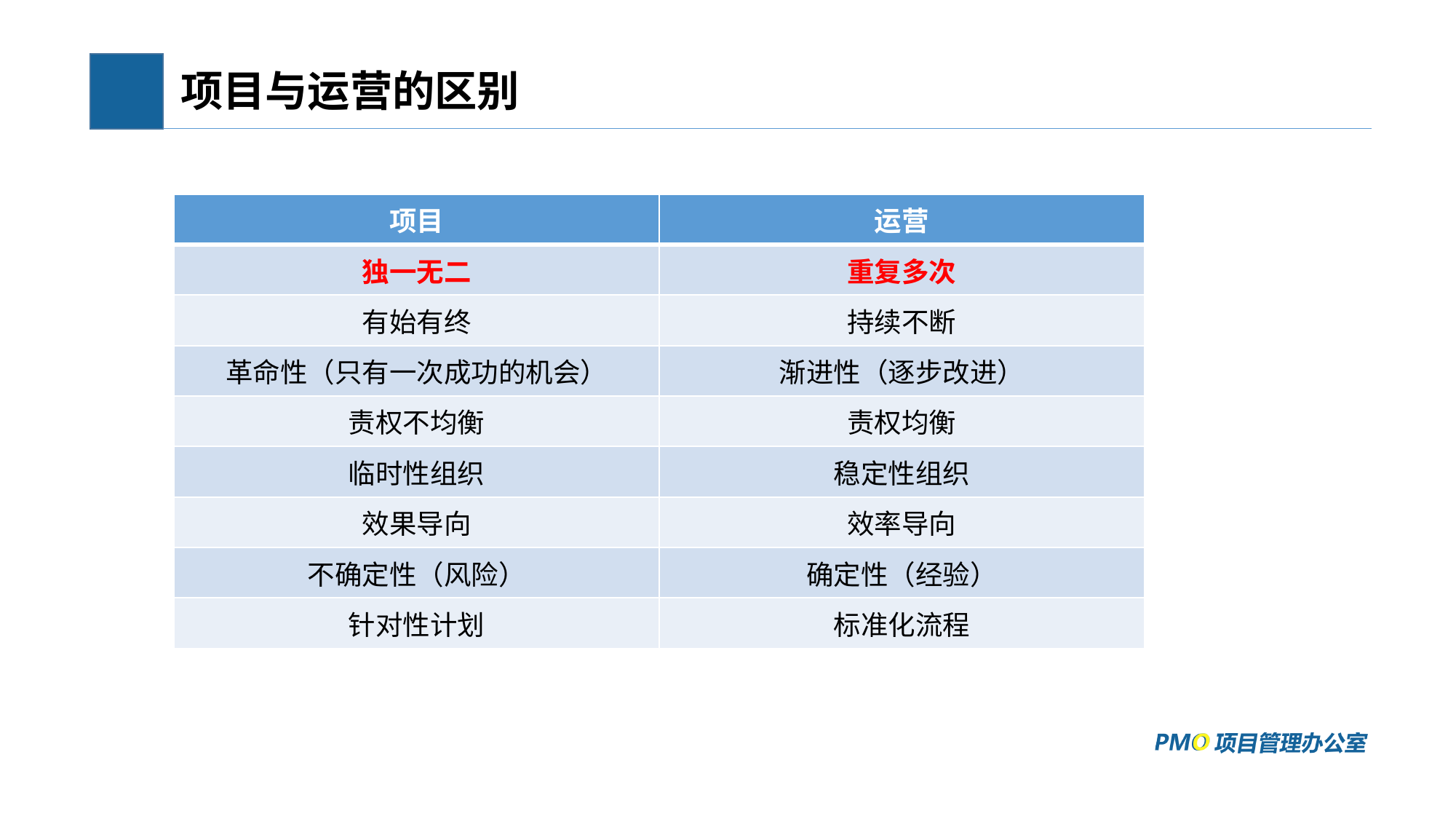

# 项目与运营的区别
| 项目 | 运营 |
| --- | --- |
| 独一无二 | 重复多次 |
| 有始有终 | 持续不断 |
| 革命性（只有一次成功的机会） | 渐进性（逐步改进） |
| 责权不均衡 | 责权均衡 |
| 临时性组织 | 稳定性组织 |
| 效果导向 | 效率导向 |
| 不确定性（风险） | 确定性（经验） |
| 针对性计划 | 标准化流程 |